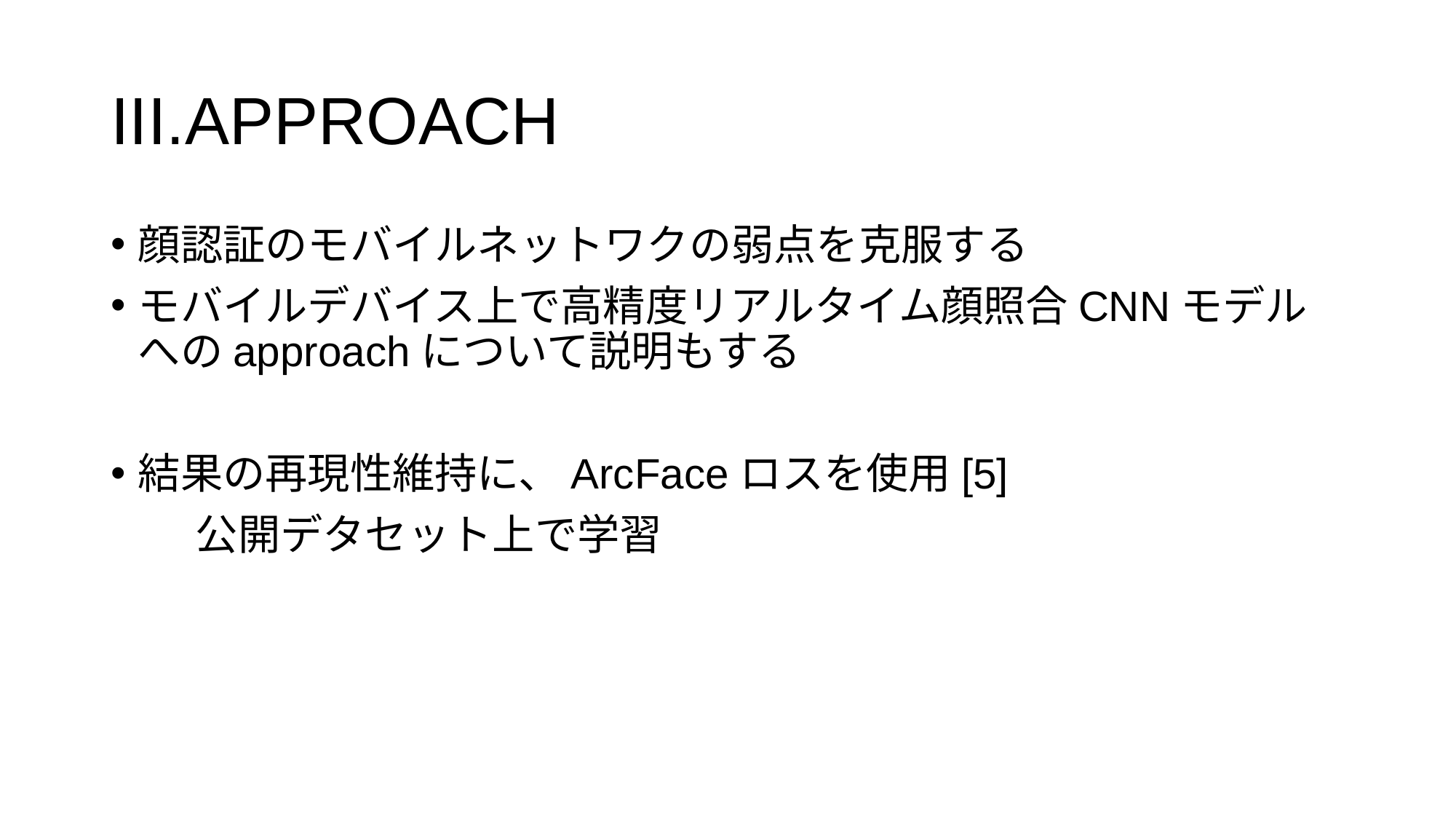

# III.APPROACH
顔認証のモバイルネットワクの弱点を克服する
モバイルデバイス上で高精度リアルタイム顔照合CNNモデルへのapproachについて説明もする

結果の再現性維持に、ArcFaceロスを使用[5]
　　公開デタセット上で学習